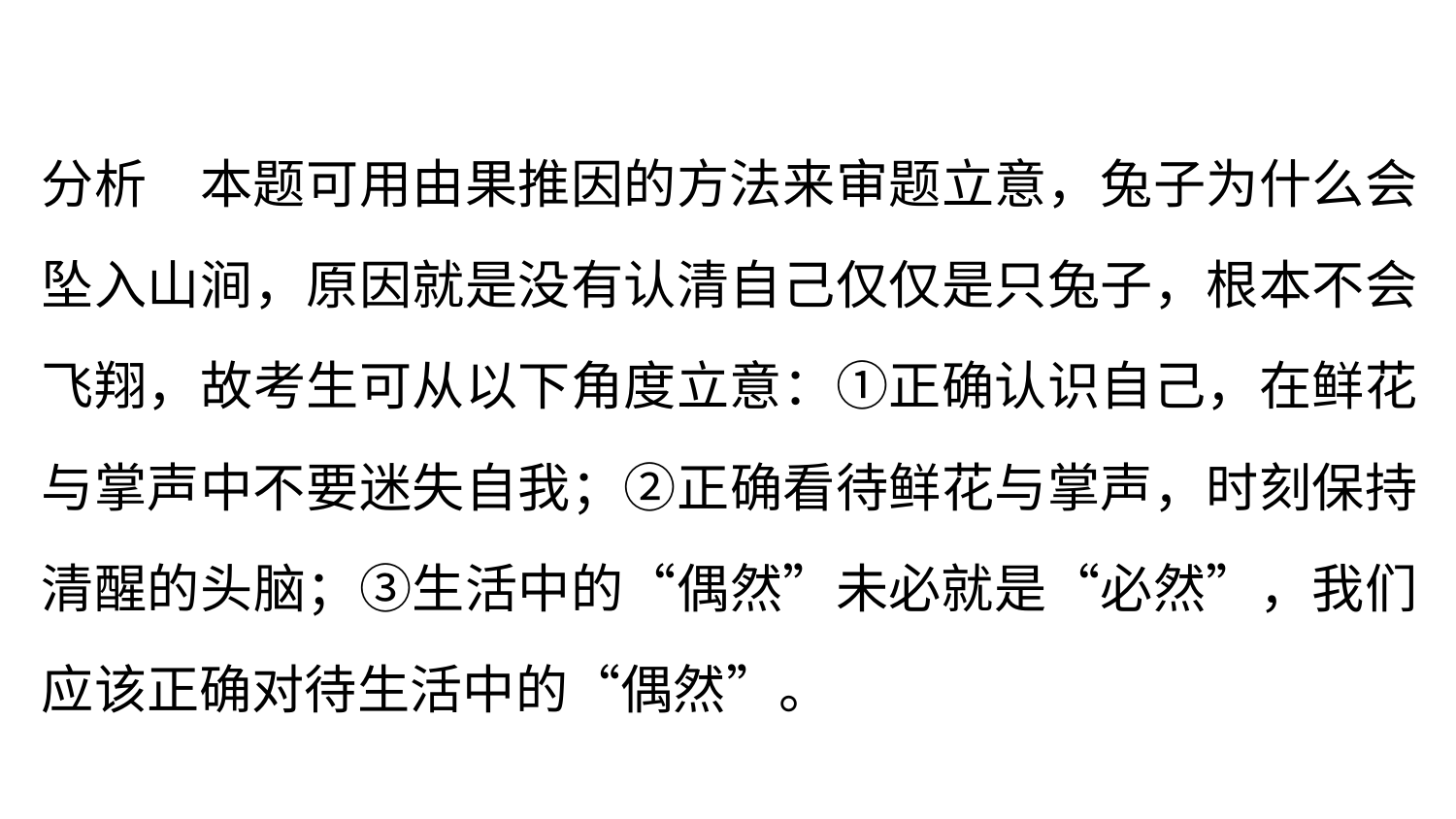

分析　本题可用由果推因的方法来审题立意，兔子为什么会坠入山涧，原因就是没有认清自己仅仅是只兔子，根本不会飞翔，故考生可从以下角度立意：①正确认识自己，在鲜花与掌声中不要迷失自我；②正确看待鲜花与掌声，时刻保持清醒的头脑；③生活中的“偶然”未必就是“必然”，我们应该正确对待生活中的“偶然”。